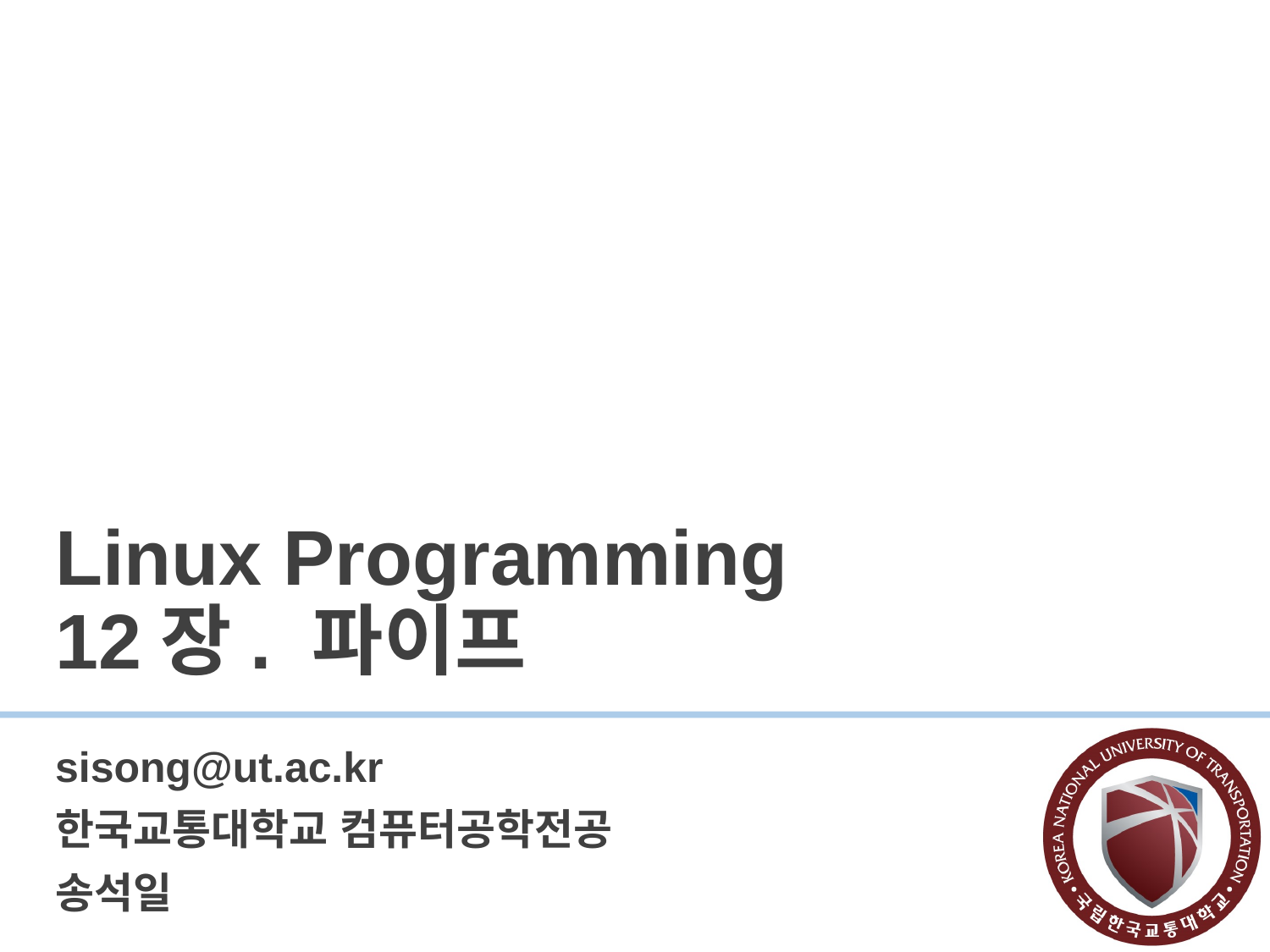

# Linux Programming 12장. 파이프
sisong@ut.ac.kr
한국교통대학교 컴퓨터공학전공
송석일